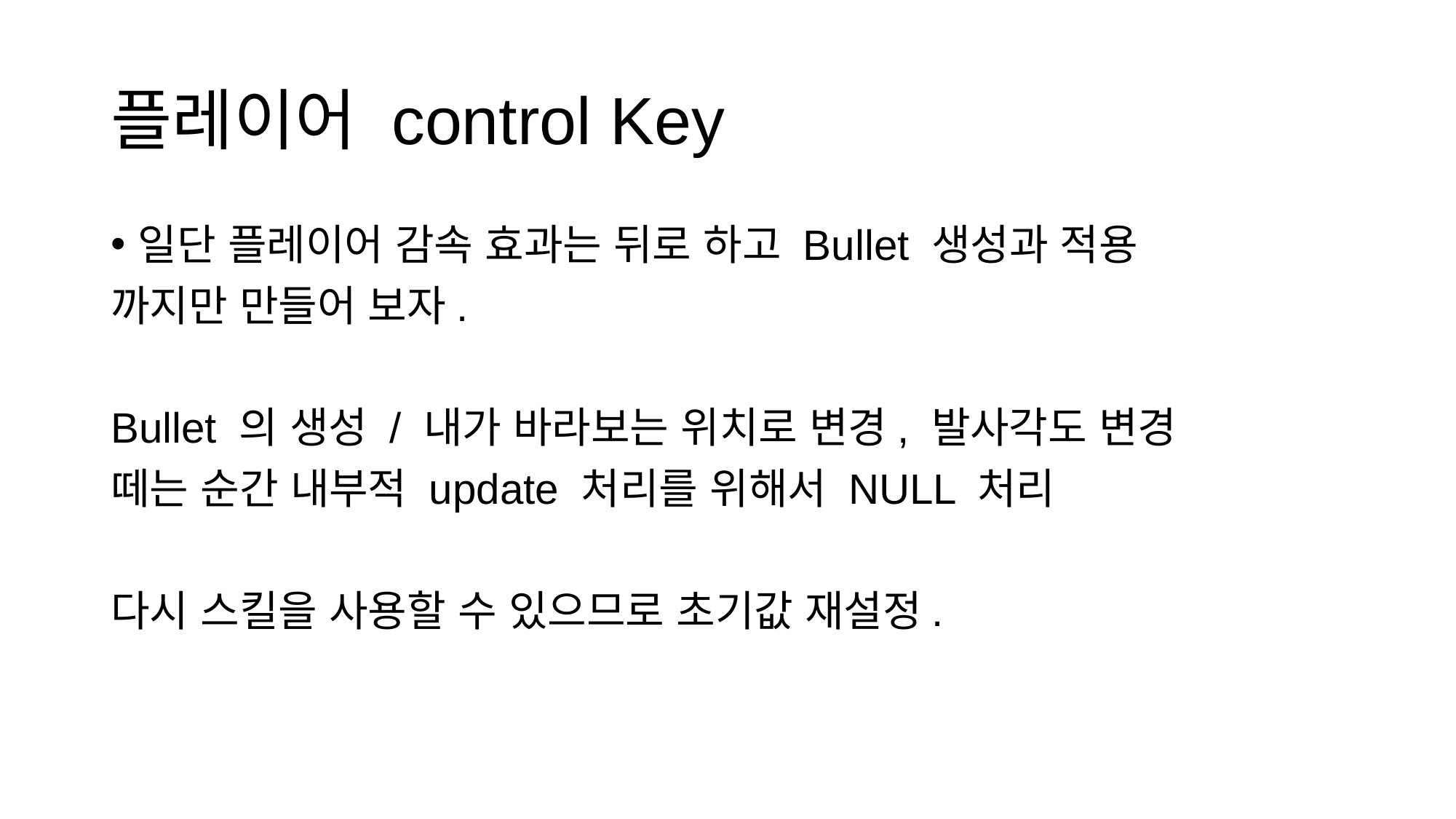

# 플레이어 control Key
일단 플레이어 감속 효과는 뒤로 하고 Bullet 생성과 적용
까지만 만들어 보자.

Bullet 의 생성 / 내가 바라보는 위치로 변경, 발사각도 변경
떼는 순간 내부적 update 처리를 위해서 NULL 처리

다시 스킬을 사용할 수 있으므로 초기값 재설정.